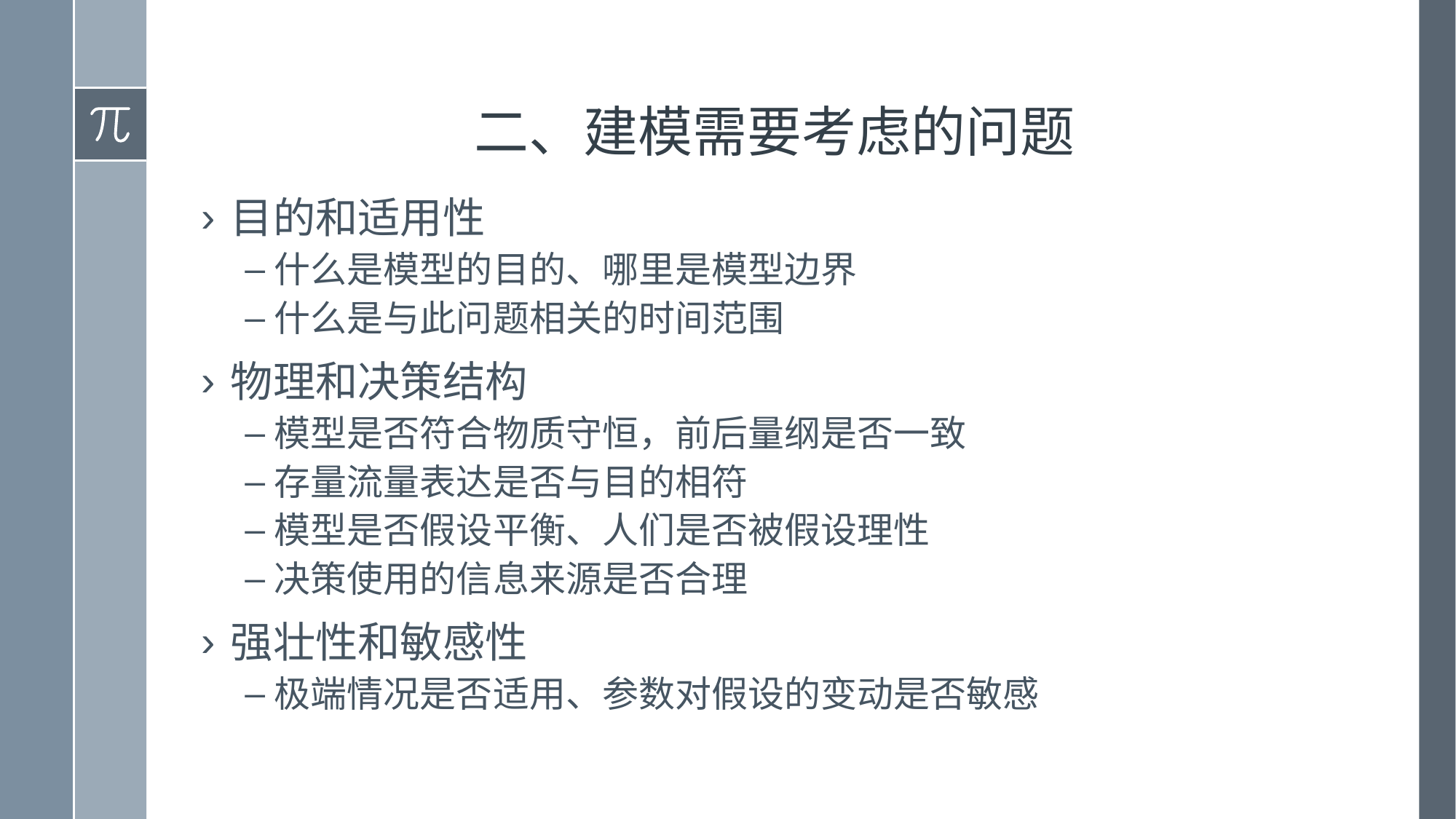

# 二、建模需要考虑的问题
目的和适用性
什么是模型的目的、哪里是模型边界
什么是与此问题相关的时间范围
物理和决策结构
模型是否符合物质守恒，前后量纲是否一致
存量流量表达是否与目的相符
模型是否假设平衡、人们是否被假设理性
决策使用的信息来源是否合理
强壮性和敏感性
极端情况是否适用、参数对假设的变动是否敏感